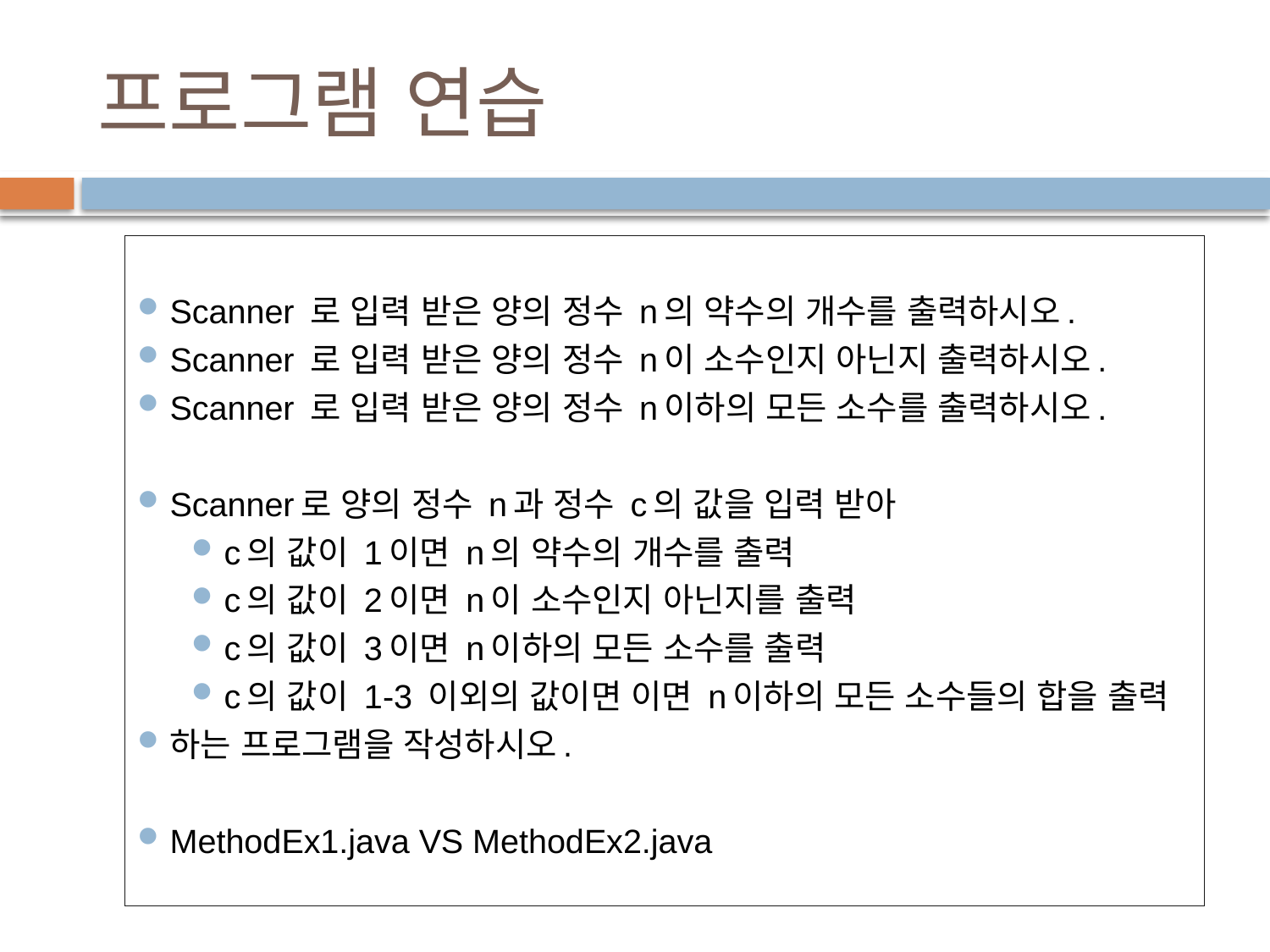

# 프로그램 연습

Scanner 로 입력 받은 양의 정수 n의 약수의 개수를 출력하시오.
Scanner 로 입력 받은 양의 정수 n이 소수인지 아닌지 출력하시오.
Scanner 로 입력 받은 양의 정수 n이하의 모든 소수를 출력하시오.

Scanner로 양의 정수 n과 정수 c의 값을 입력 받아
c의 값이 1이면 n의 약수의 개수를 출력
c의 값이 2이면 n이 소수인지 아닌지를 출력
c의 값이 3이면 n이하의 모든 소수를 출력
c의 값이 1-3 이외의 값이면 이면 n이하의 모든 소수들의 합을 출력
하는 프로그램을 작성하시오.

MethodEx1.java VS MethodEx2.java